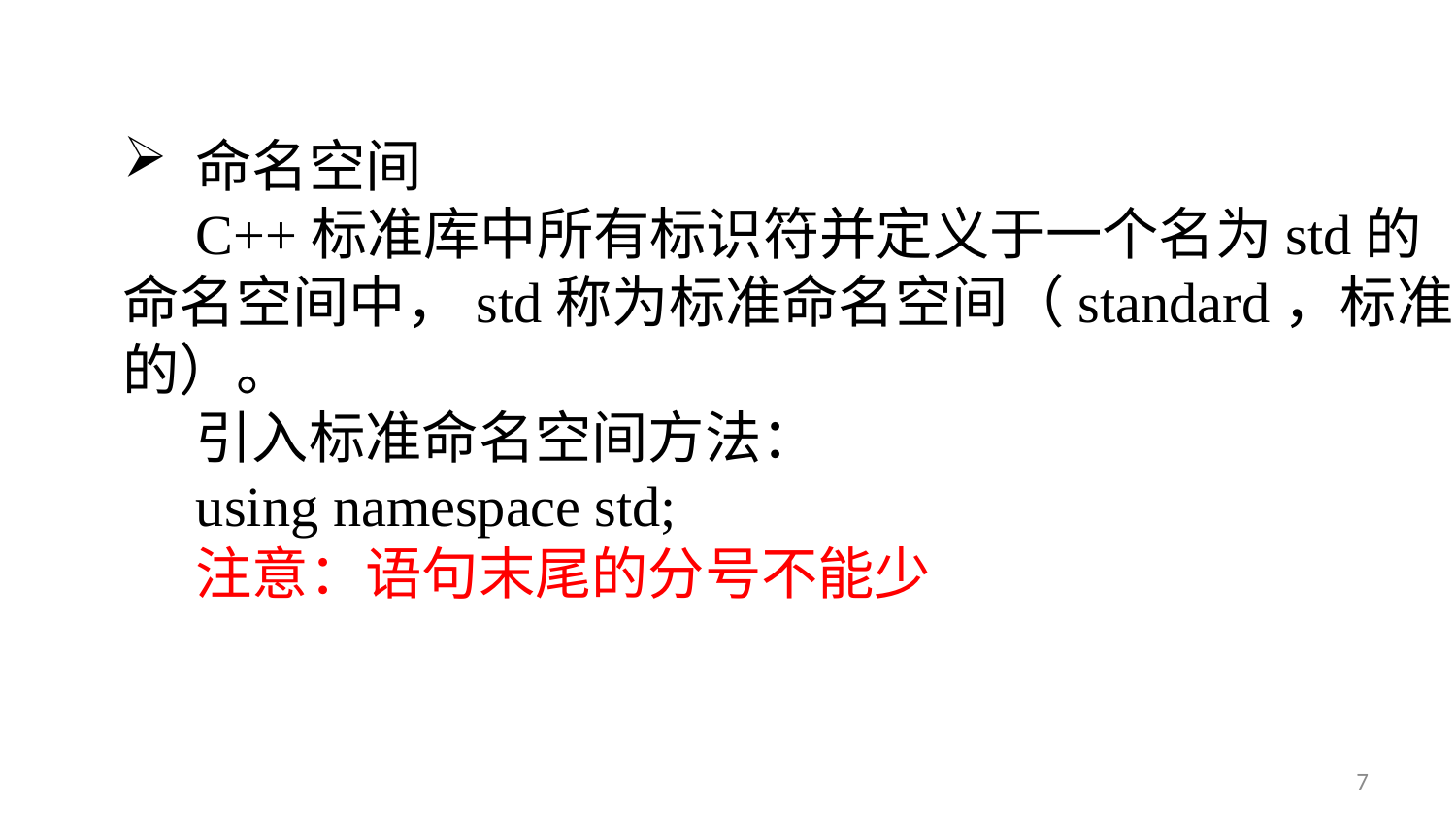

命名空间
C++标准库中所有标识符并定义于一个名为std的命名空间中，std称为标准命名空间（standard，标准的）。
引入标准命名空间方法：
using namespace std;
注意：语句末尾的分号不能少
7